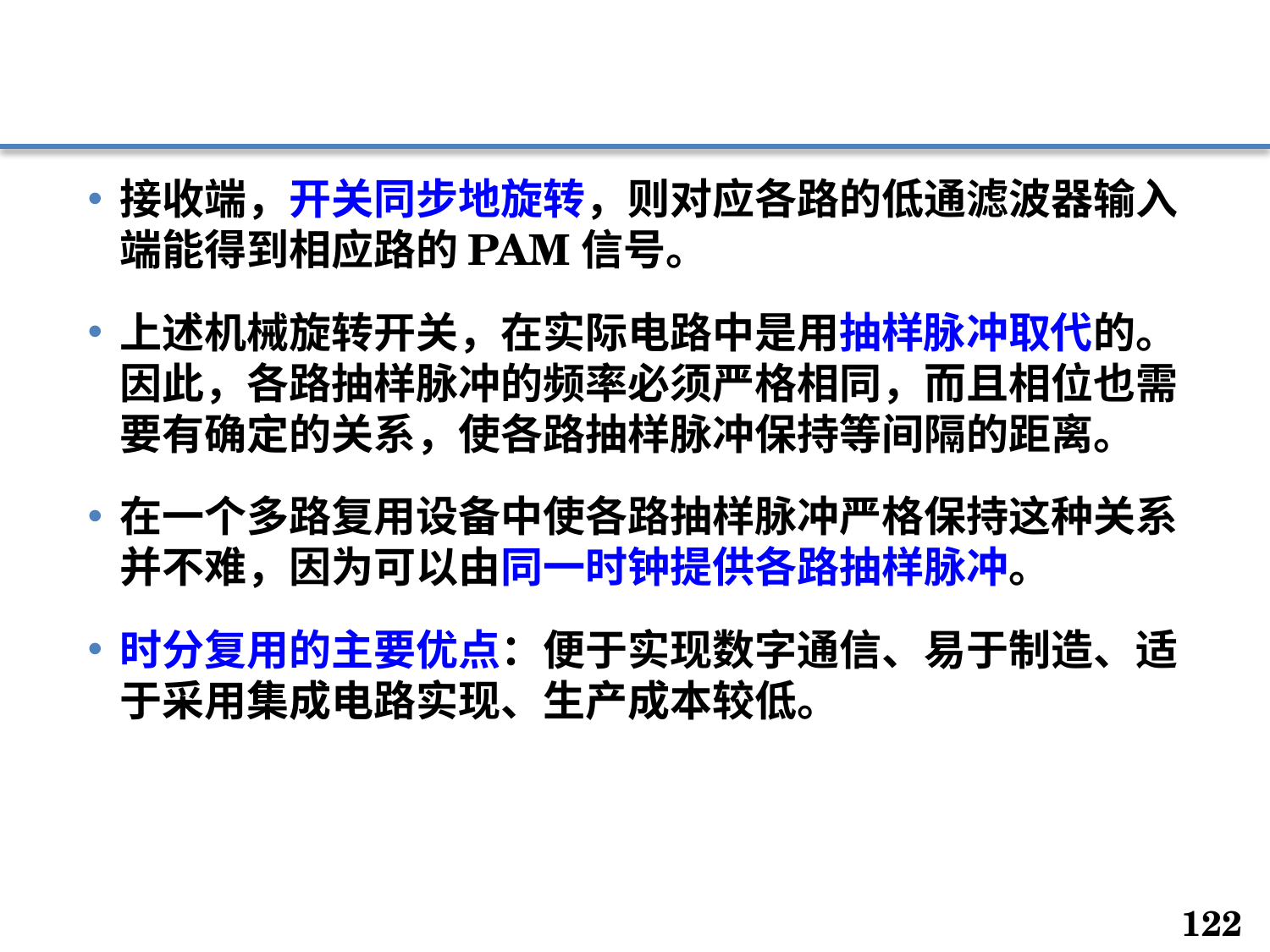

#
接收端，开关同步地旋转，则对应各路的低通滤波器输入端能得到相应路的PAM信号。
上述机械旋转开关，在实际电路中是用抽样脉冲取代的。因此，各路抽样脉冲的频率必须严格相同，而且相位也需要有确定的关系，使各路抽样脉冲保持等间隔的距离。
在一个多路复用设备中使各路抽样脉冲严格保持这种关系并不难，因为可以由同一时钟提供各路抽样脉冲。
时分复用的主要优点：便于实现数字通信、易于制造、适于采用集成电路实现、生产成本较低。

122